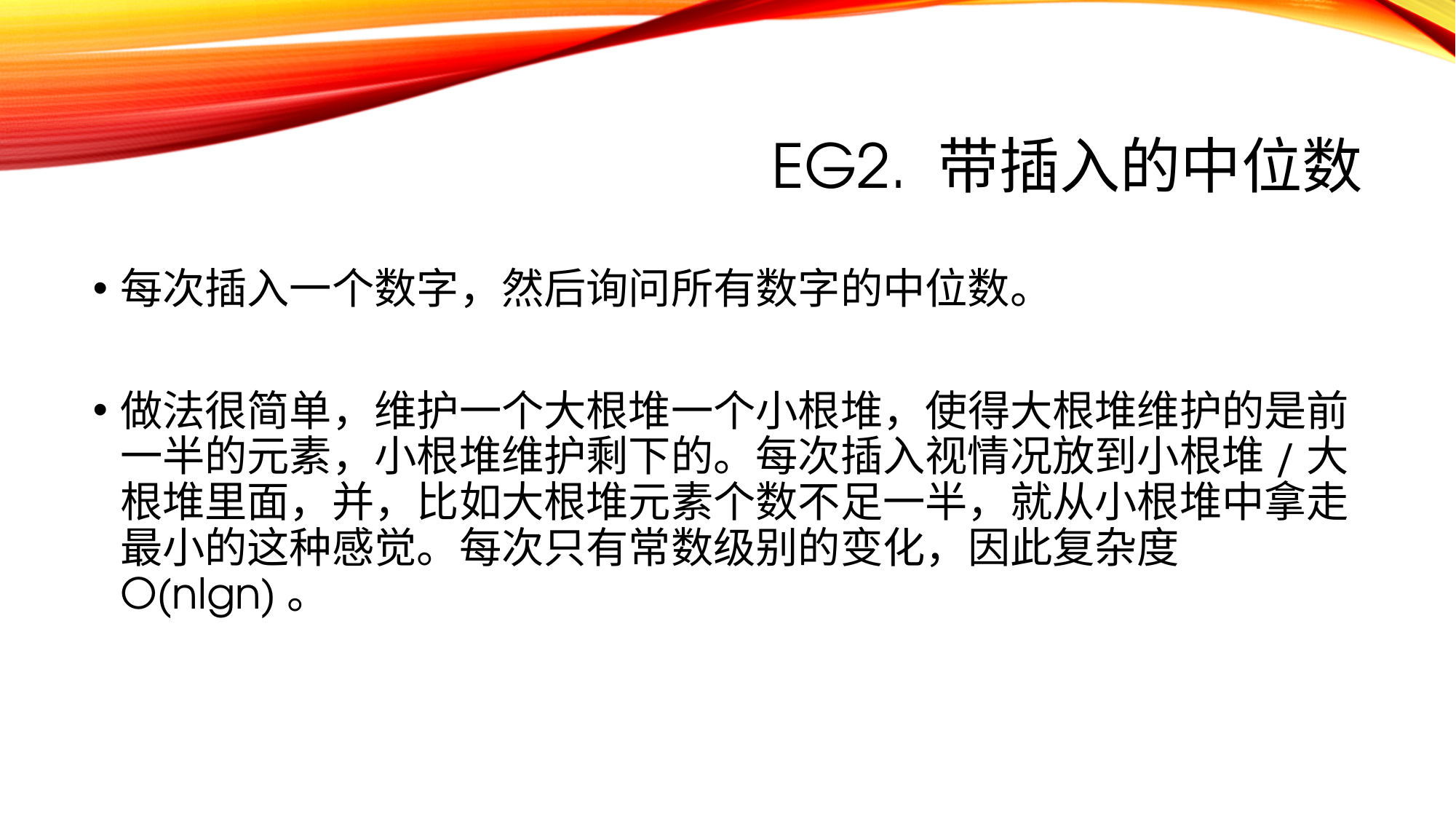

# Eg2. 带插入的中位数
每次插入一个数字，然后询问所有数字的中位数。

做法很简单，维护一个大根堆一个小根堆，使得大根堆维护的是前一半的元素，小根堆维护剩下的。每次插入视情况放到小根堆/大根堆里面，并，比如大根堆元素个数不足一半，就从小根堆中拿走最小的这种感觉。每次只有常数级别的变化，因此复杂度O(nlgn)。